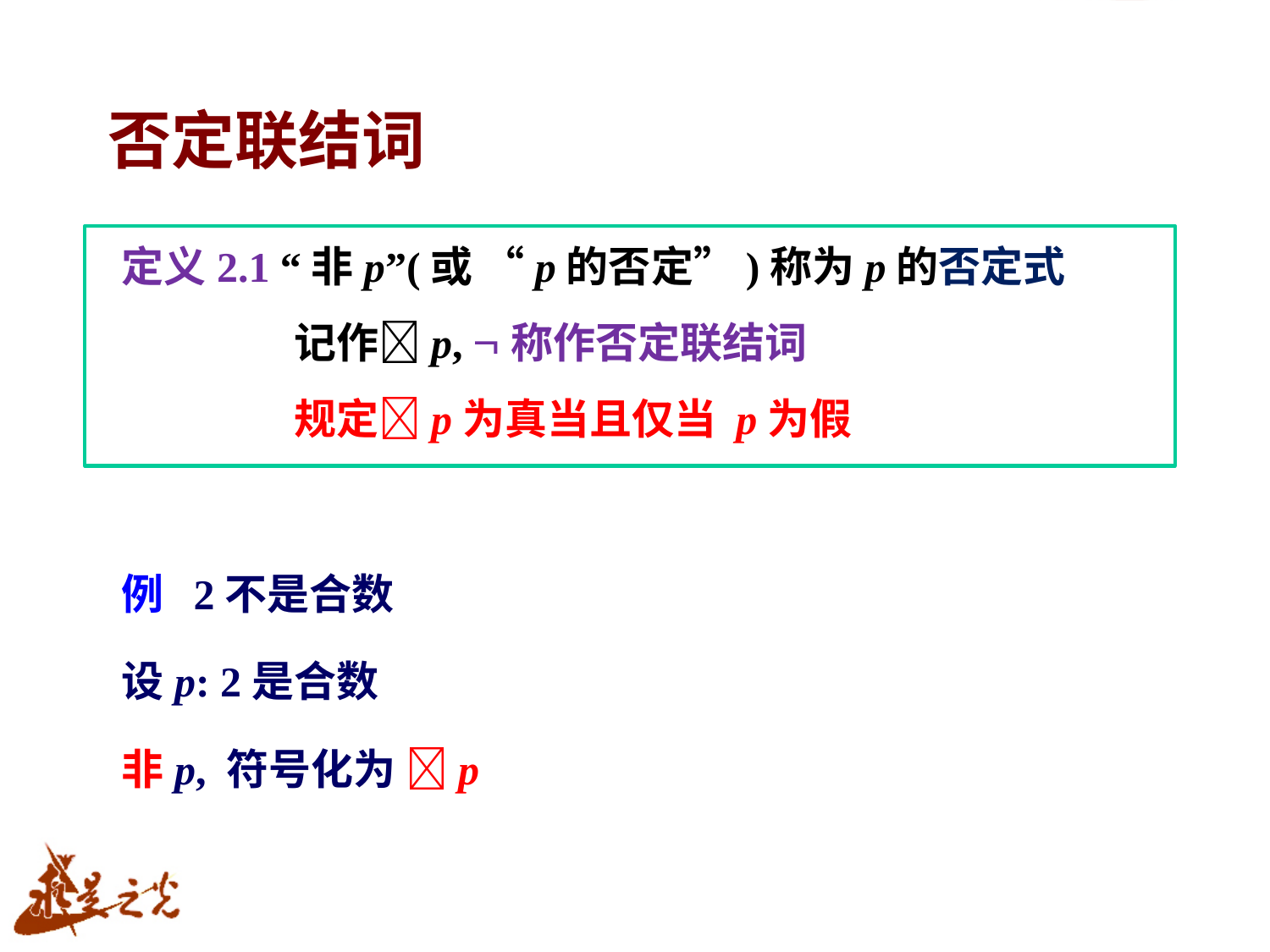

# 否定联结词
定义2.1 “非p”(或 “p的否定”)称为p的否定式
                 记作¬p, ¬称作否定联结词
                 规定¬p为真当且仅当 p为假

例  2不是合数
设p: 2是合数
非p, 符号化为 ¬p

7